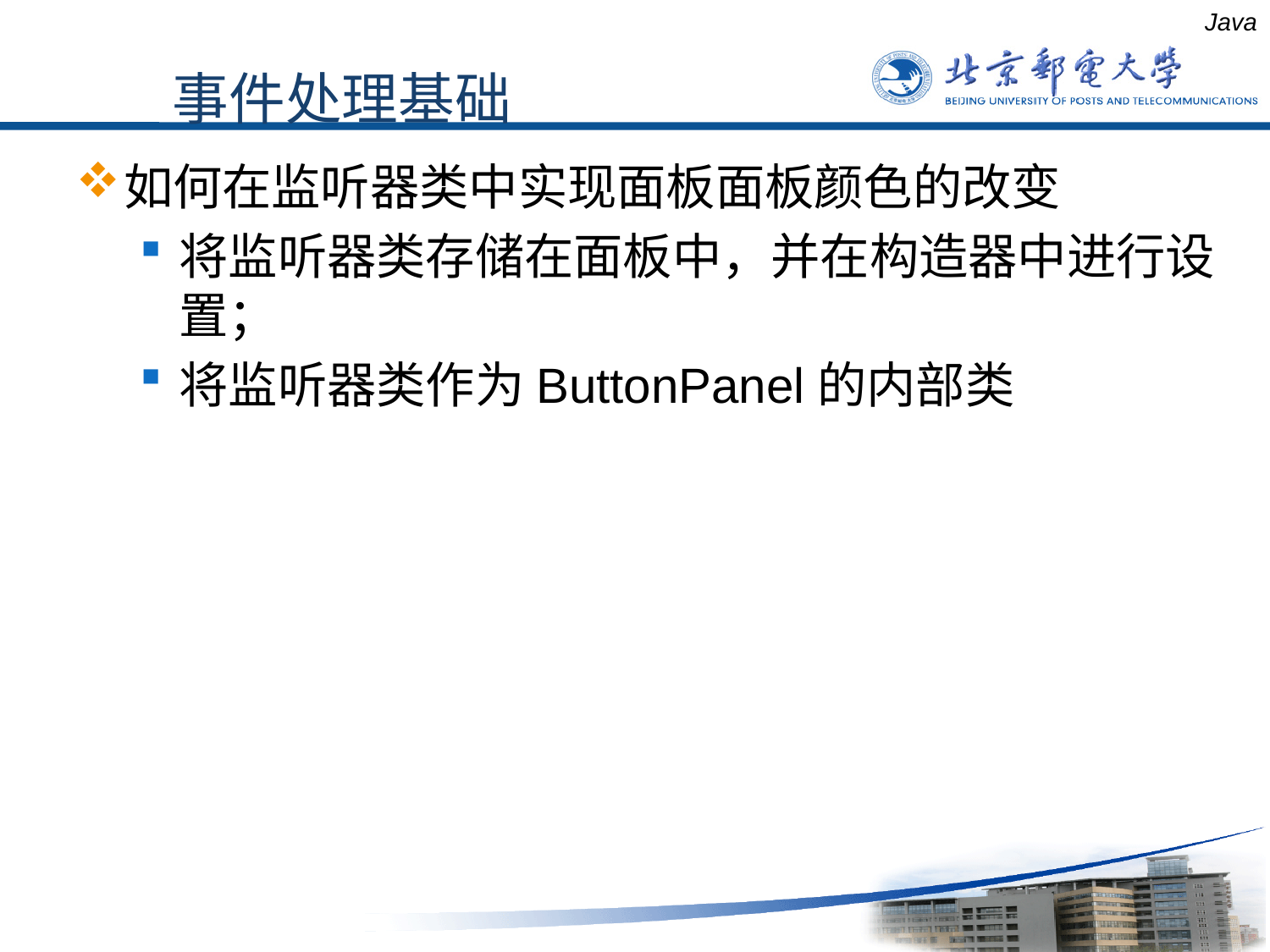

Java
事件处理基础
如何在监听器类中实现面板面板颜色的改变
将监听器类存储在面板中，并在构造器中进行设置；
将监听器类作为ButtonPanel的内部类